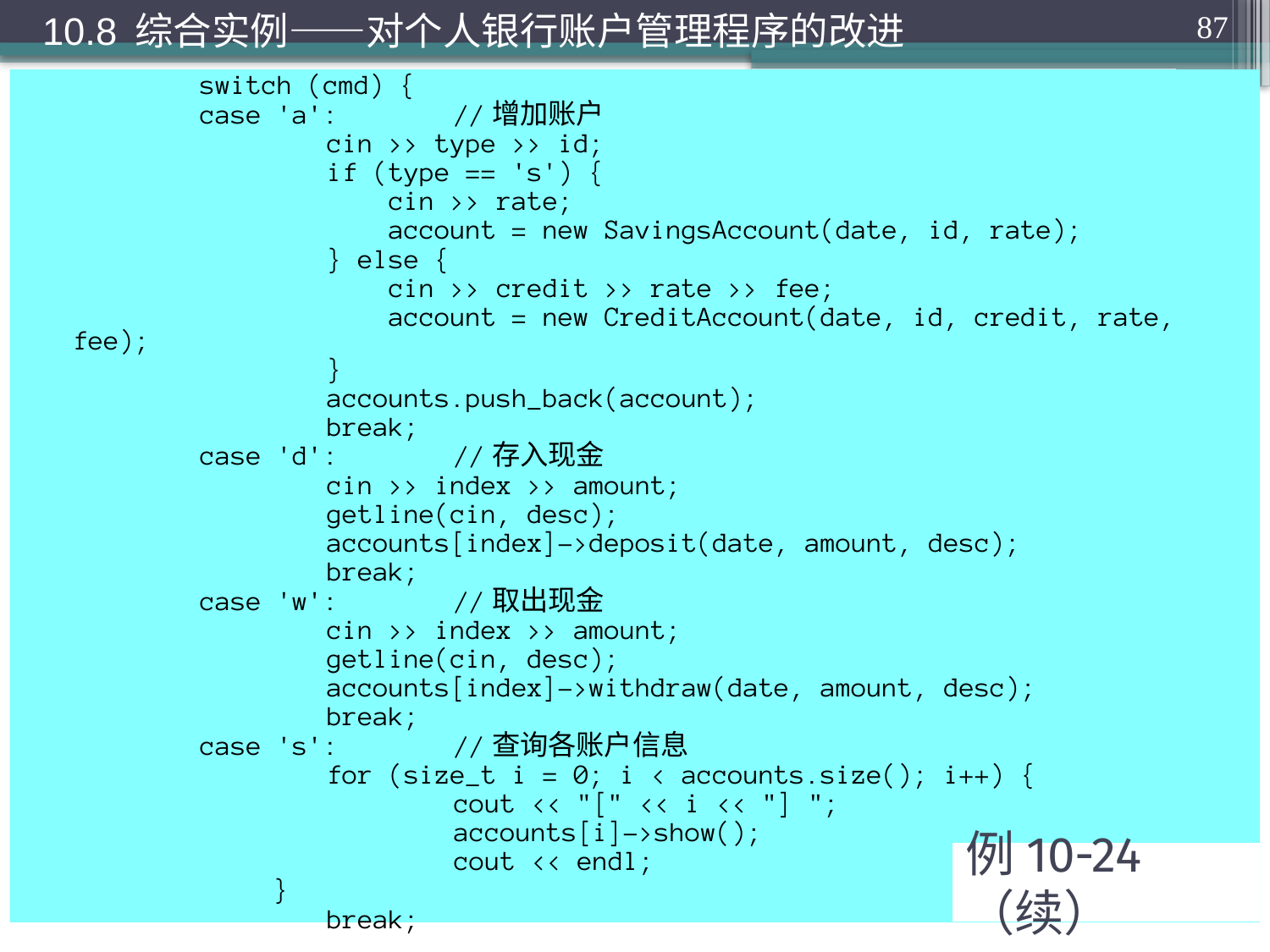

10.8 综合实例——对个人银行账户管理程序的改进
87
		switch (cmd) {
		case 'a':	//增加账户
			cin >> type >> id;
			if (type == 's') {
			    cin >> rate;
			    account = new SavingsAccount(date, id, rate);
			} else {
			    cin >> credit >> rate >> fee;
			    account = new CreditAccount(date, id, credit, rate, fee);
			}
			accounts.push_back(account);
			break;
		case 'd':	//存入现金
			cin >> index >> amount;
			getline(cin, desc);
			accounts[index]->deposit(date, amount, desc);
			break;
		case 'w':	//取出现金
			cin >> index >> amount;
			getline(cin, desc);
			accounts[index]->withdraw(date, amount, desc);
			break;
		case 's':	//查询各账户信息
			for (size_t i = 0; i < accounts.size(); i++) {
				cout << "[" << i << "] ";
				accounts[i]->show();
				cout << endl;
	             }
			break;

# 例10-24（续）